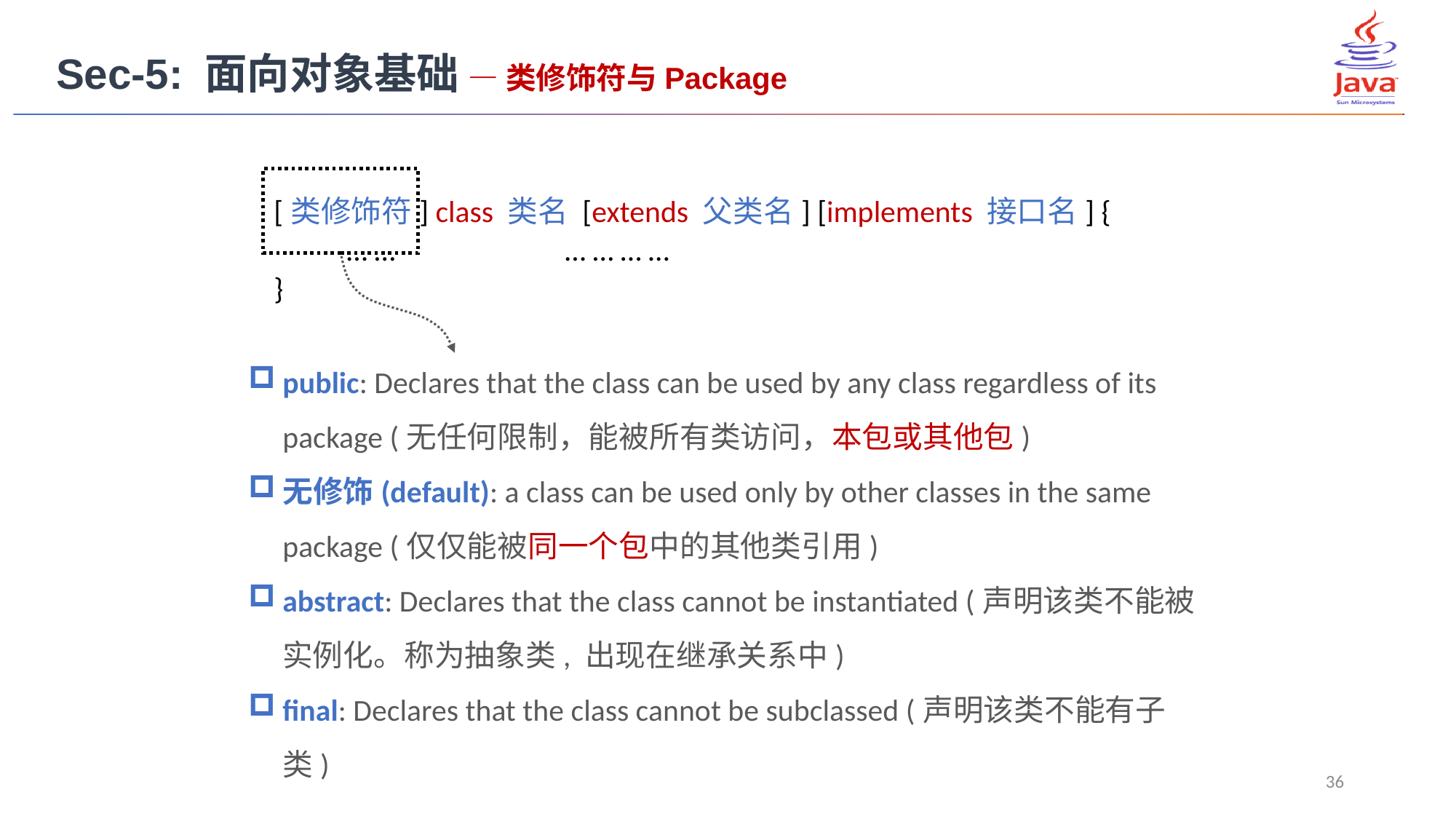

Sec-5: 面向对象基础 — 类修饰符与Package

[类修饰符] class 类名 [extends 父类名] [implements 接口名] {
	… …		… … … …
}

public: Declares that the class can be used by any class regardless of its package (无任何限制，能被所有类访问，本包或其他包)
无修饰(default): a class can be used only by other classes in the same package (仅仅能被同一个包中的其他类引用)
abstract: Declares that the class cannot be instantiated (声明该类不能被实例化。称为抽象类, 出现在继承关系中)
final: Declares that the class cannot be subclassed (声明该类不能有子类)
36